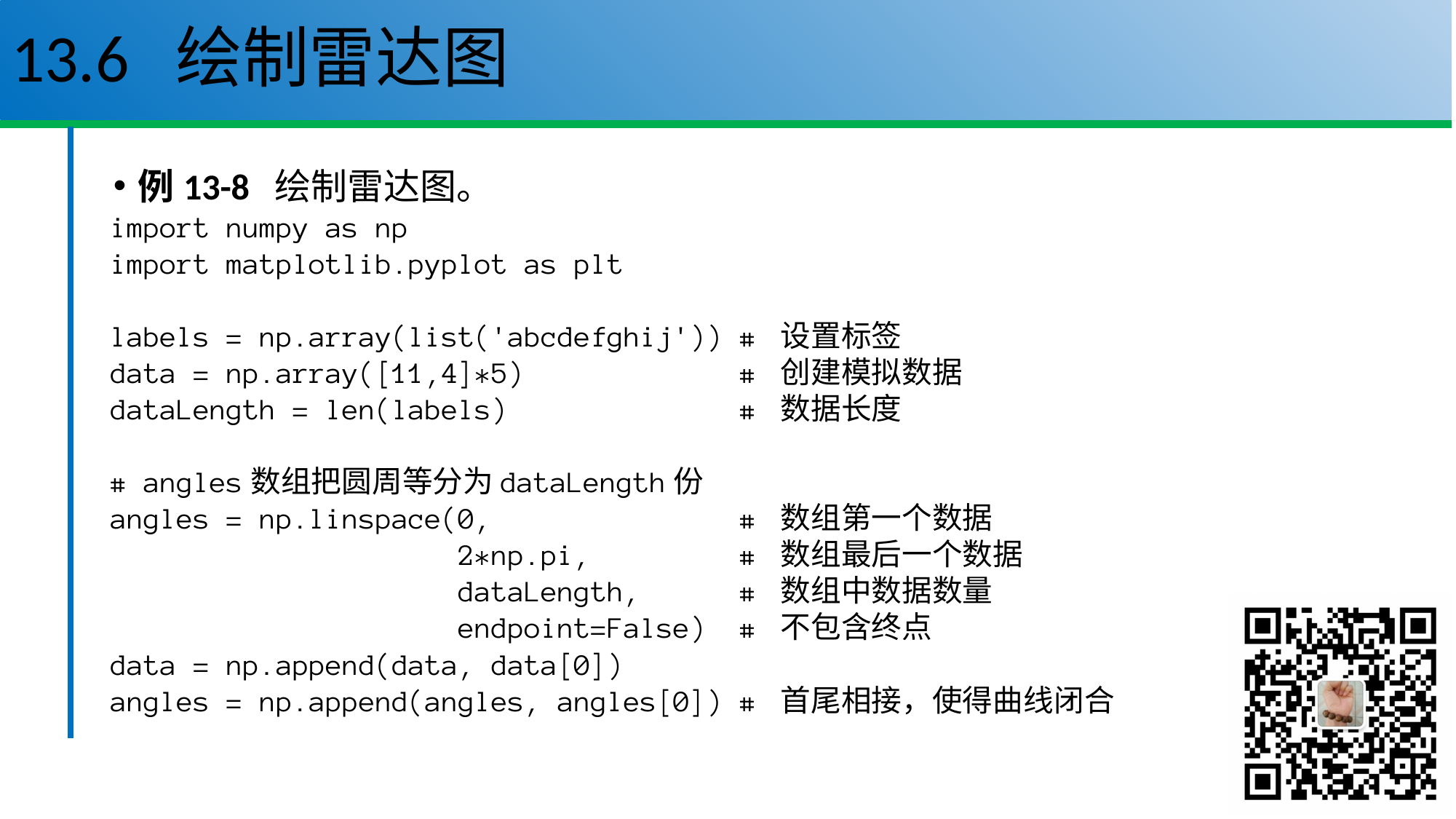

# 13.6  绘制雷达图
例13-8  绘制雷达图。
import numpy as np
import matplotlib.pyplot as plt

labels = np.array(list('abcdefghij')) # 设置标签
data = np.array([11,4]*5)             # 创建模拟数据
dataLength = len(labels)              # 数据长度

# angles数组把圆周等分为dataLength份
angles = np.linspace(0,               # 数组第一个数据
                     2*np.pi,         # 数组最后一个数据
                     dataLength,      # 数组中数据数量
                     endpoint=False)  # 不包含终点
data = np.append(data, data[0])
angles = np.append(angles, angles[0]) # 首尾相接，使得曲线闭合
21